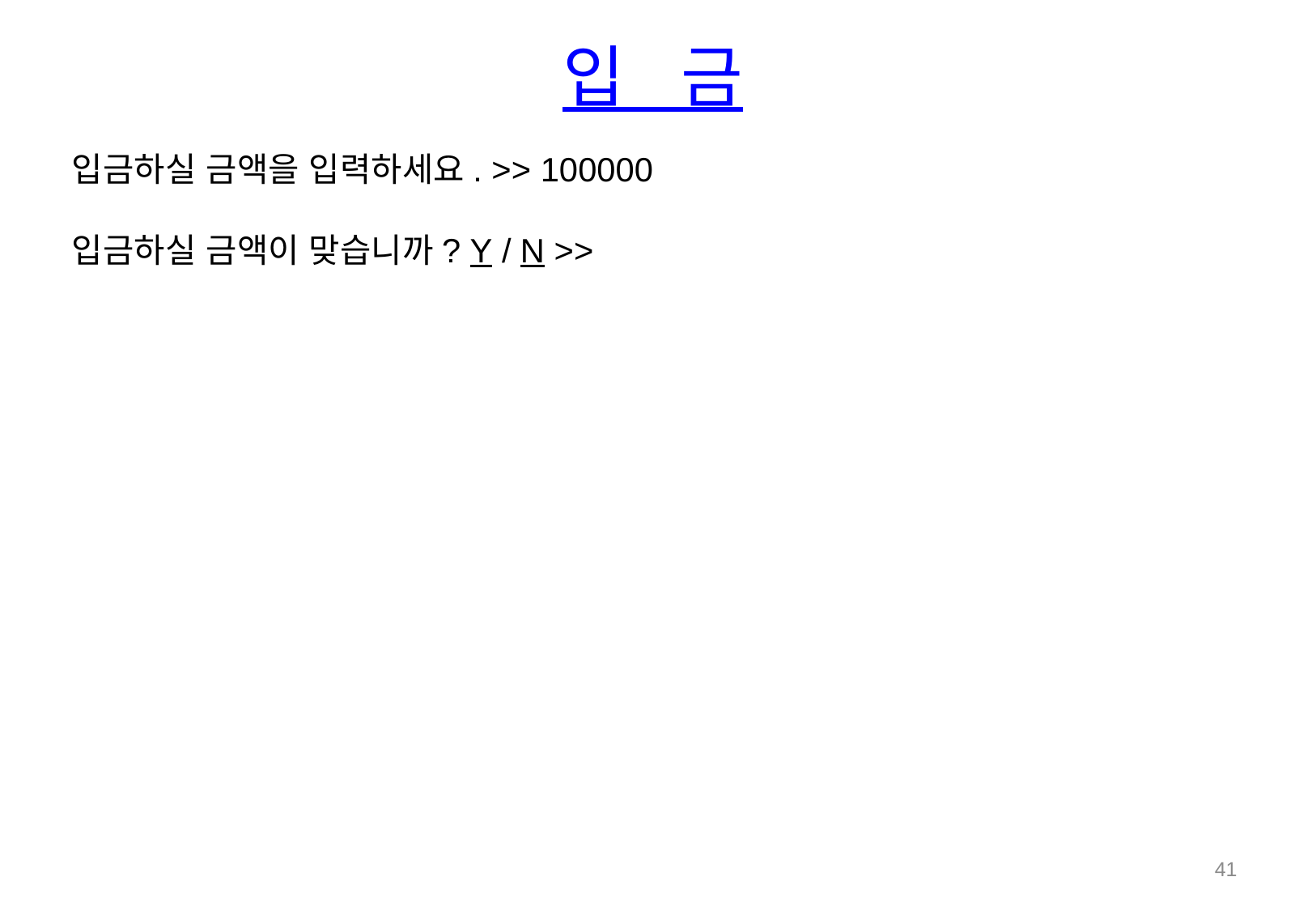

입   금
입금하실 금액을 입력하세요. >> 100000

입금하실 금액이 맞습니까? Y / N >>

41